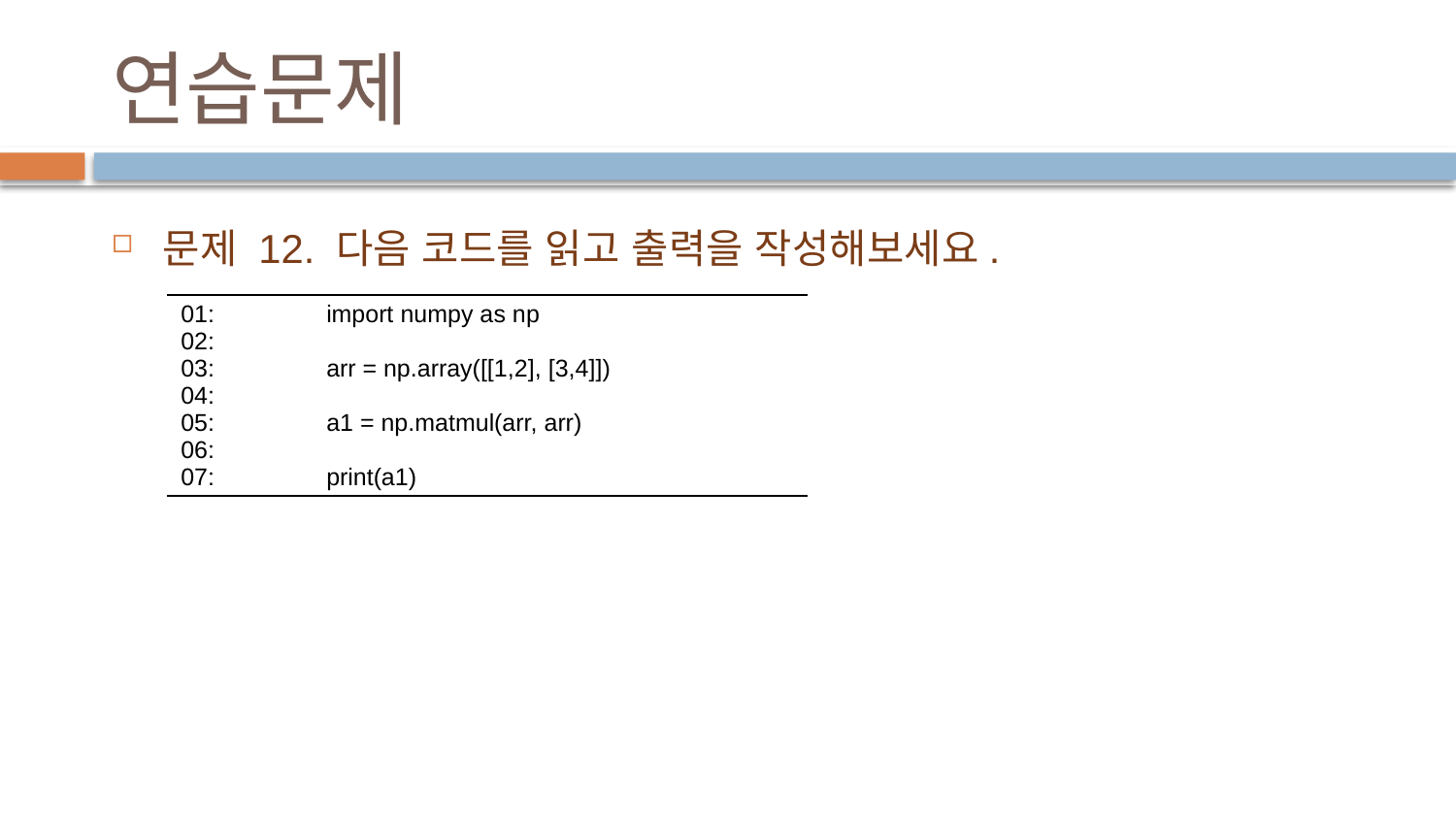

# 연습문제
문제 12. 다음 코드를 읽고 출력을 작성해보세요.
| 01: import numpy as np 02: 03: arr = np.array([[1,2], [3,4]]) 04: 05: a1 = np.matmul(arr, arr) 06: 07: print(a1) |
| --- |